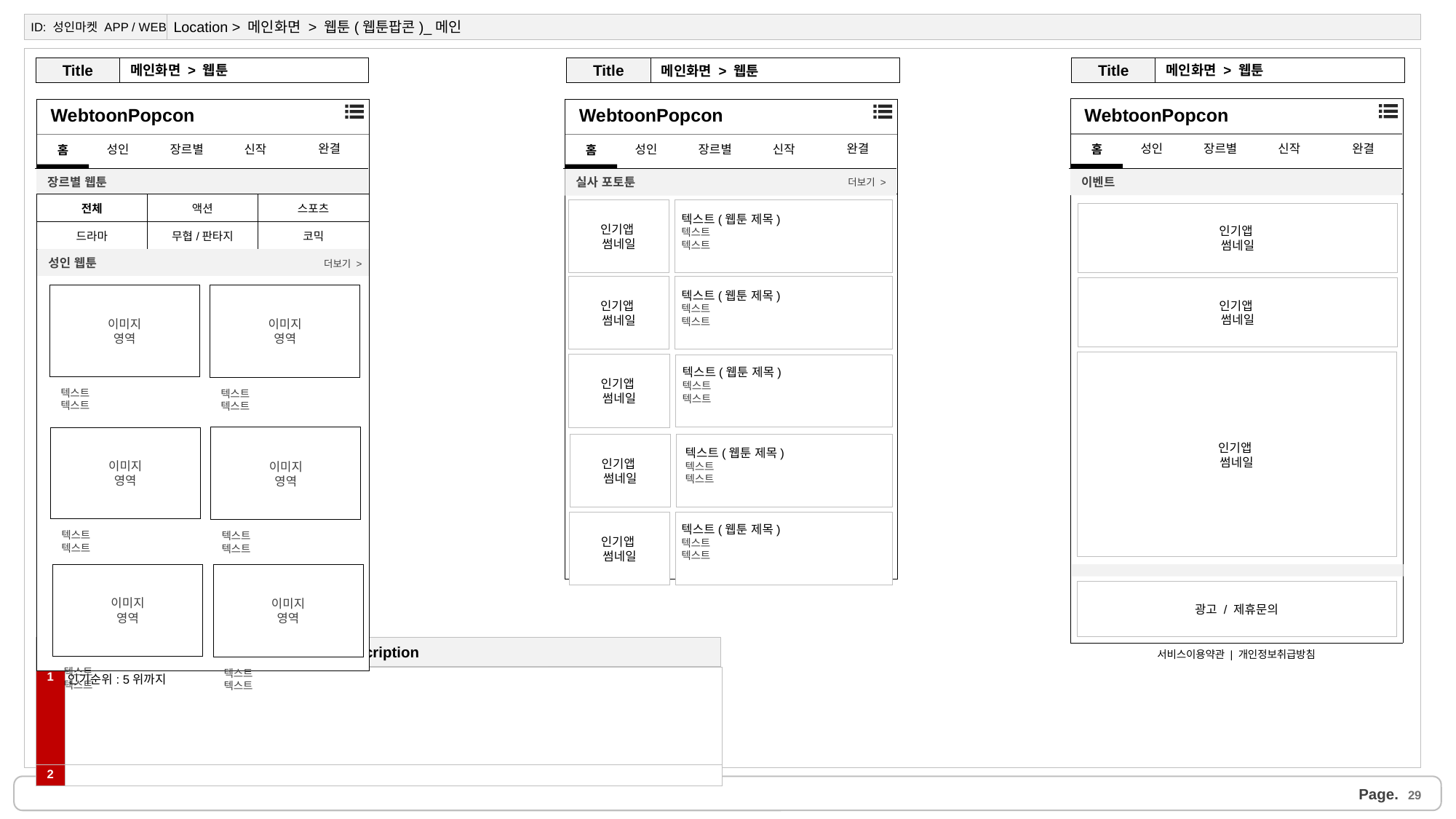

ID: 성인마켓 APP / WEB
Location > 메인화면 > 웹툰(웹툰팝콘)_메인
메인화면 > 웹툰
메인화면 > 웹툰
Title
메인화면 > 웹툰
Title
Title
 WebtoonPopcon

완결
신작
성인
장르별
홈

 WebtoonPopcon

완결
신작
성인
장르별
홈

 WebtoonPopcon

완결
신작
성인
장르별
홈

|  |
| --- |
|  |
| --- |
|  |
| --- |
이벤트
장르별 웹툰
실사 포토툰
더보기 >
| 전체 | 액션 | 스포츠 |
| --- | --- | --- |
| 드라마 | 무협/판타지 | 코믹 |

인기앱
썸네일
인기앱
썸네일
텍스트(웹툰 제목)
텍스트
텍스트

성인 웹툰
더보기 >

인기앱
썸네일
인기앱
썸네일
텍스트(웹툰 제목)
텍스트
텍스트

이미지
영역
이미지
영역
텍스트
텍스트
텍스트
텍스트
이미지
영역
이미지
영역
텍스트
텍스트
텍스트
텍스트
인기앱
썸네일

인기앱
썸네일
텍스트(웹툰 제목)
텍스트
텍스트

인기앱
썸네일
텍스트(웹툰 제목)
텍스트
텍스트

인기앱
썸네일
텍스트(웹툰 제목)
텍스트
텍스트

이미지
영역
이미지
영역
텍스트
텍스트
텍스트
텍스트
광고 / 제휴문의
Description

서비스이용약관 | 개인정보취급방침
| 1 | 인기순위: 5위까지 |
| --- | --- |
| 2 |  |
29